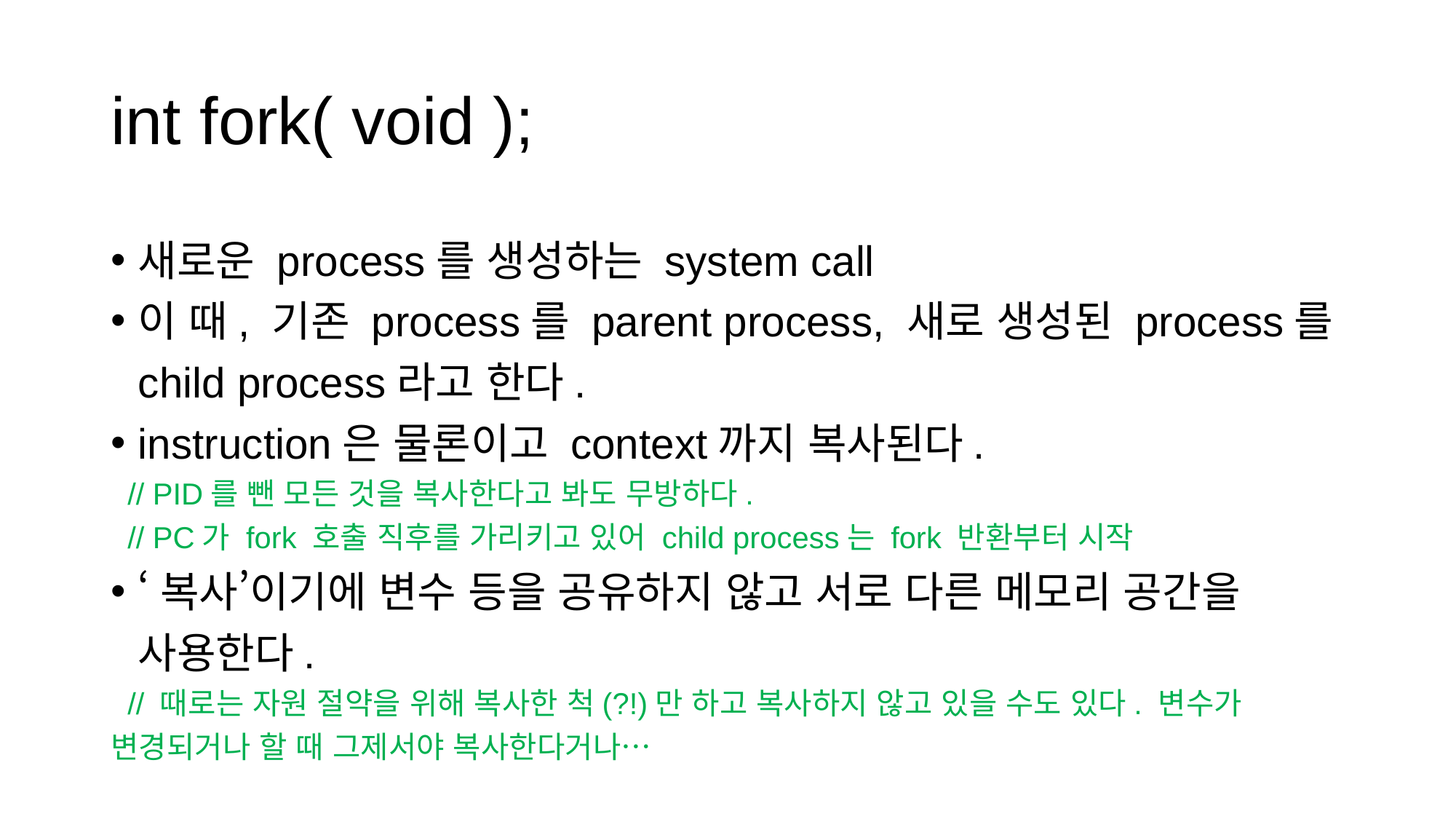

# int fork( void );
새로운 process를 생성하는 system call
이 때, 기존 process를 parent process, 새로 생성된 process를 child process라고 한다.
instruction은 물론이고 context까지 복사된다.
  // PID를 뺀 모든 것을 복사한다고 봐도 무방하다.
  // PC가 fork 호출 직후를 가리키고 있어 child process는 fork 반환부터 시작
‘복사’이기에 변수 등을 공유하지 않고 서로 다른 메모리 공간을 사용한다.
  // 때로는 자원 절약을 위해 복사한 척(?!)만 하고 복사하지 않고 있을 수도 있다. 변수가 변경되거나 할 때 그제서야 복사한다거나…